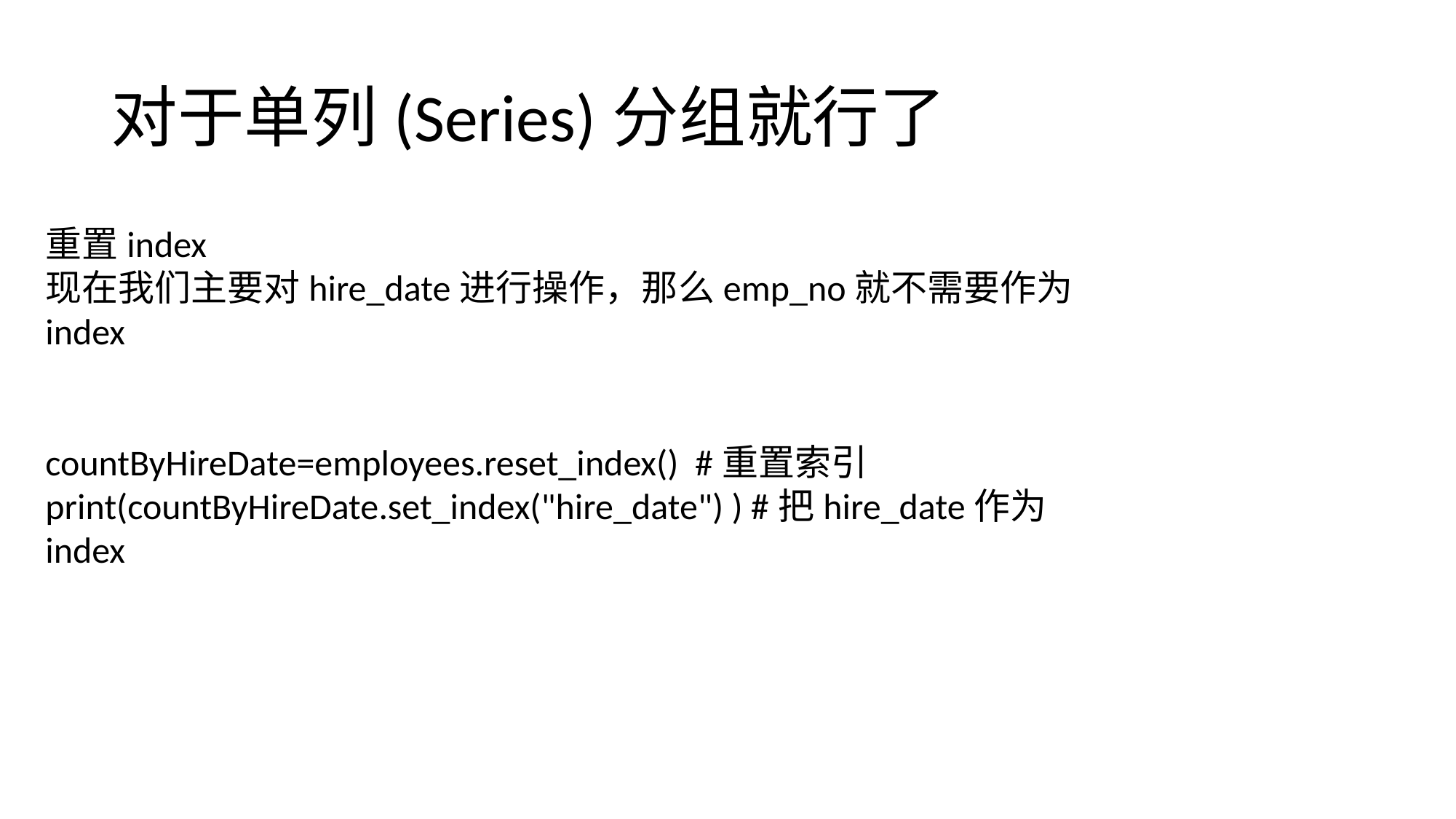

# 对于单列(Series)分组就行了
重置index
现在我们主要对hire_date进行操作，那么emp_no就不需要作为index

countByHireDate=employees.reset_index()  #重置索引
print(countByHireDate.set_index("hire_date") ) #把hire_date作为index